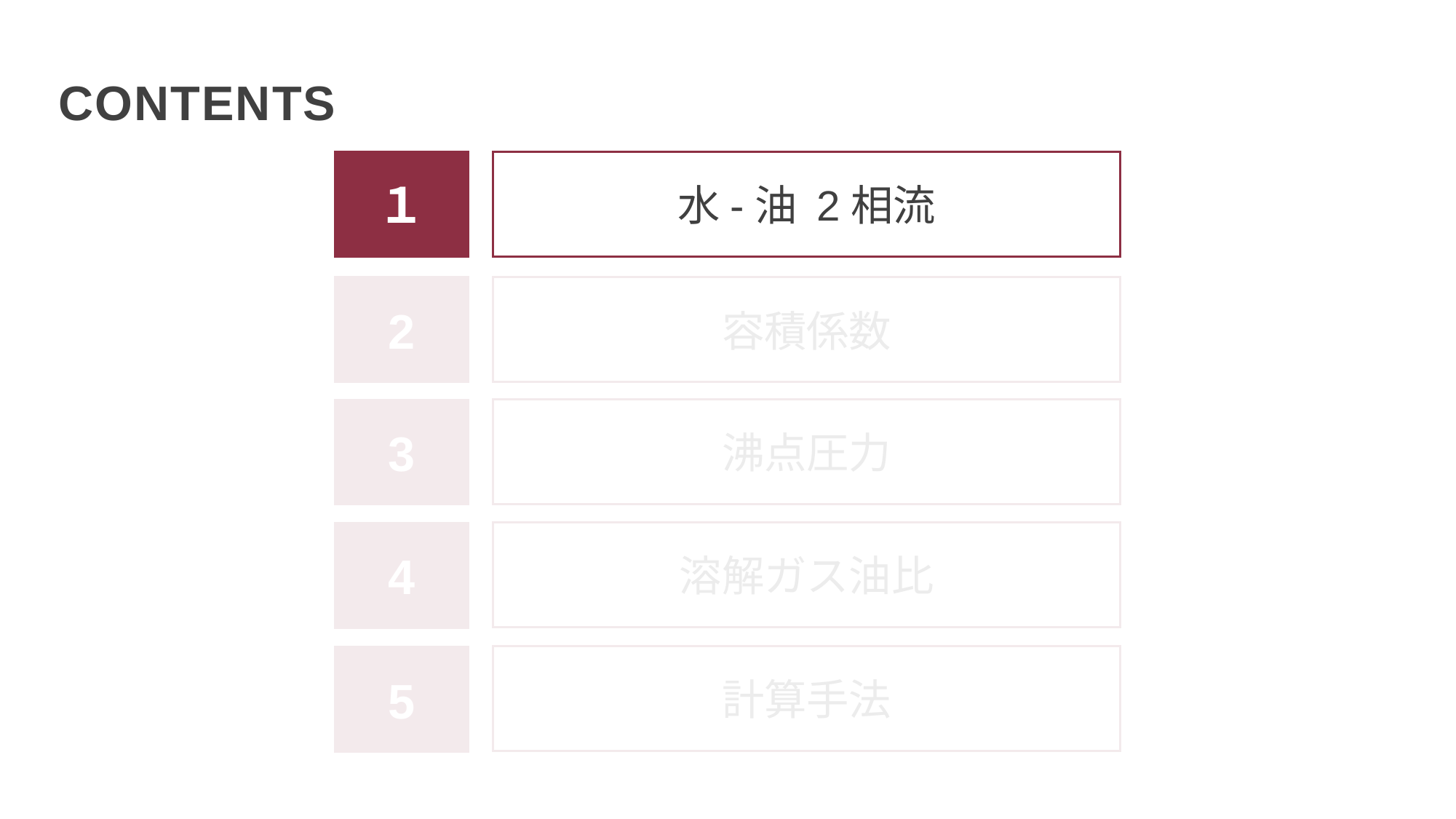

# CONTENTS
１
水-油 2相流

2
容積係数
沸点圧力
3
溶解ガス油比
4
計算手法
5